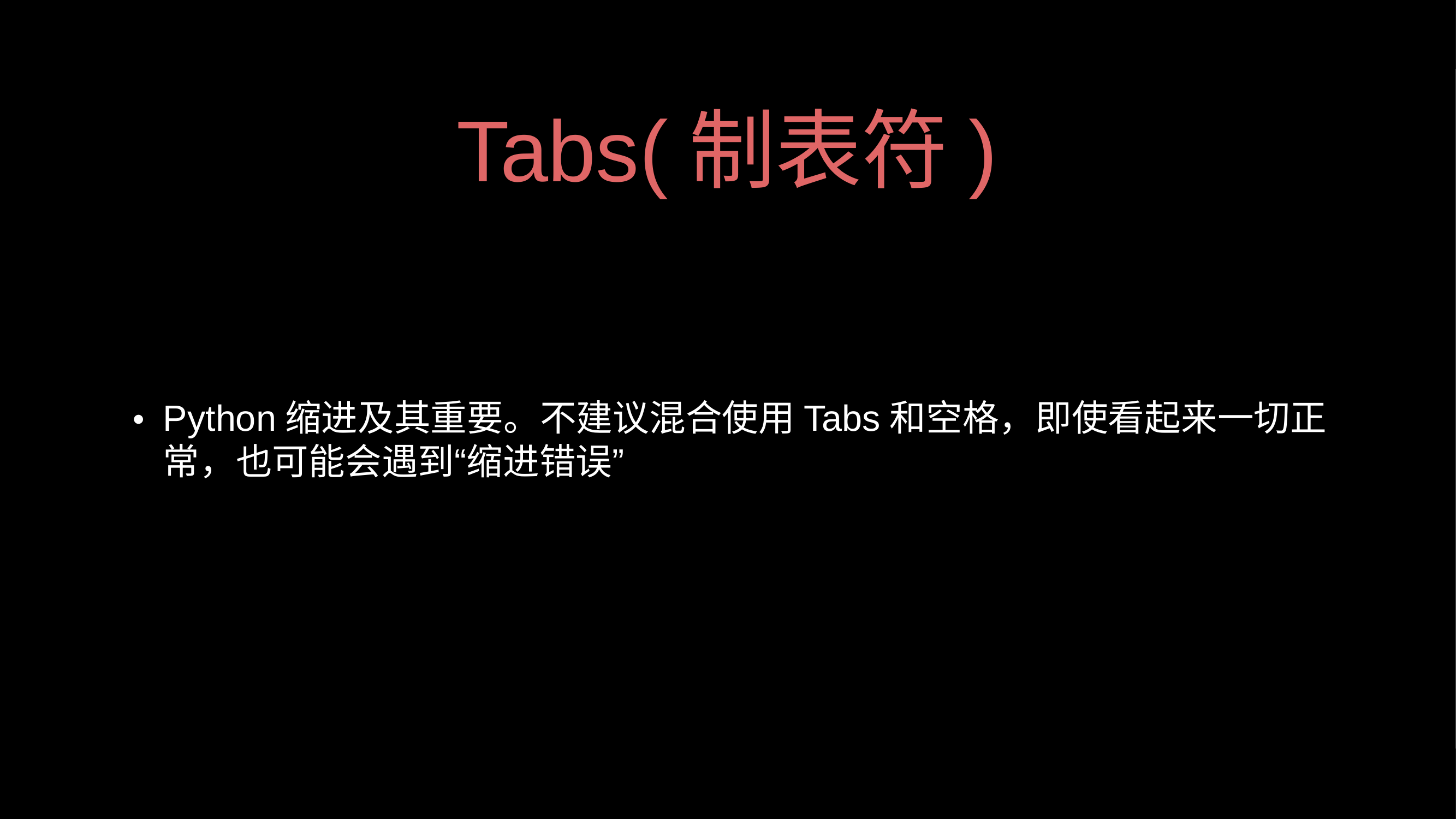

# Tabs(制表符)

Python缩进及其重要。不建议混合使用Tabs和空格，即使看起来一切正常，也可能会遇到“缩进错误”